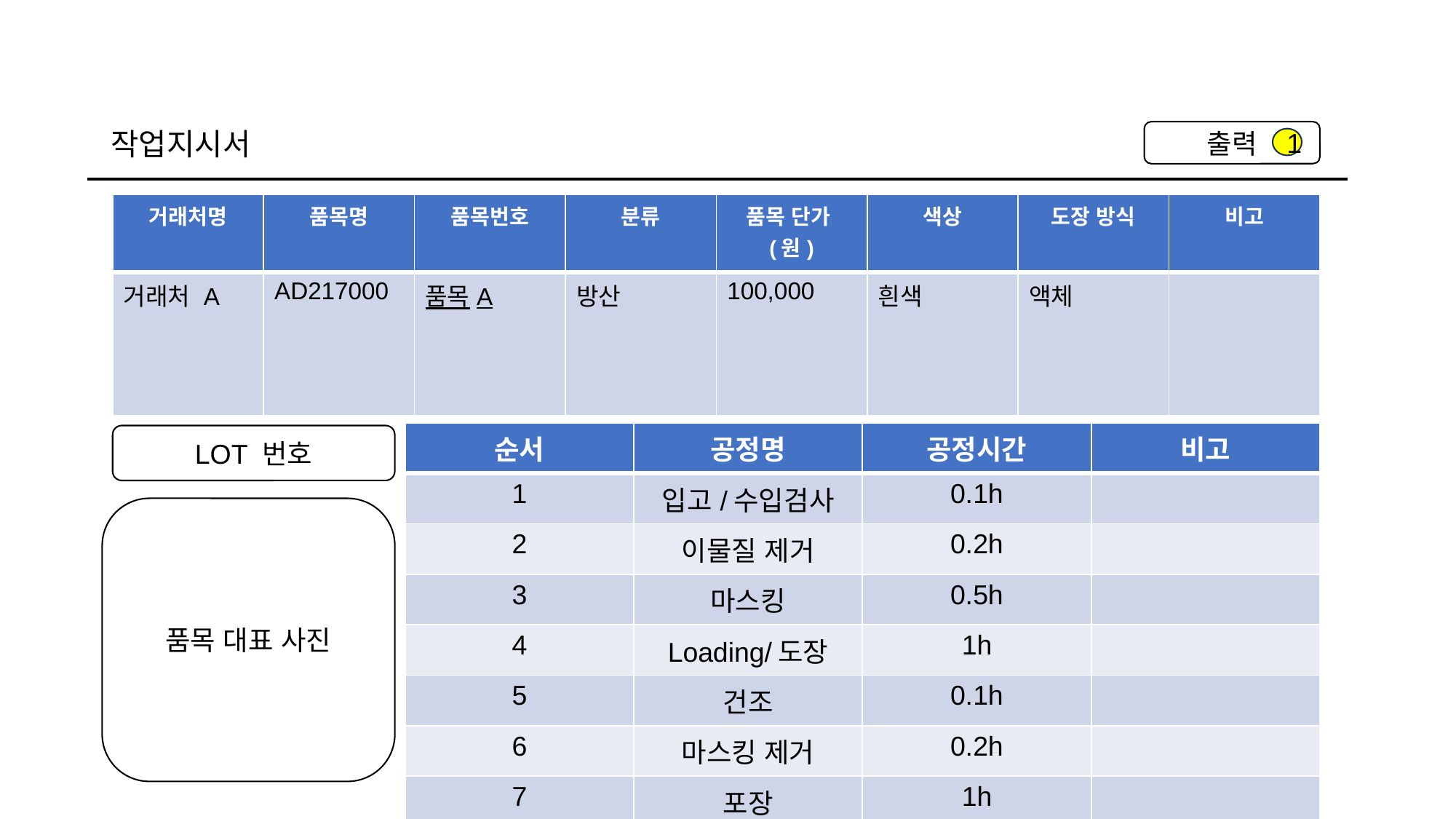

작업지시서
출력
1
| 거래처명 | 품목명 | 품목번호 | 분류 | 품목 단가(원) | 색상 | 도장 방식 | 비고 |
| --- | --- | --- | --- | --- | --- | --- | --- |
| 거래처 A | AD217000 | 품목A | 방산 | 100,000 | 흰색 | 액체 |  |
| 순서 | 공정명 | 공정시간 | 비고 |
| --- | --- | --- | --- |
| 1 | 입고/수입검사 | 0.1h |  |
| 2 | 이물질 제거 | 0.2h |  |
| 3 | 마스킹 | 0.5h |  |
| 4 | Loading/도장 | 1h |  |
| 5 | 건조 | 0.1h |  |
| 6 | 마스킹 제거 | 0.2h |  |
| 7 | 포장 | 1h |  |
LOT 번호
품목 대표 사진